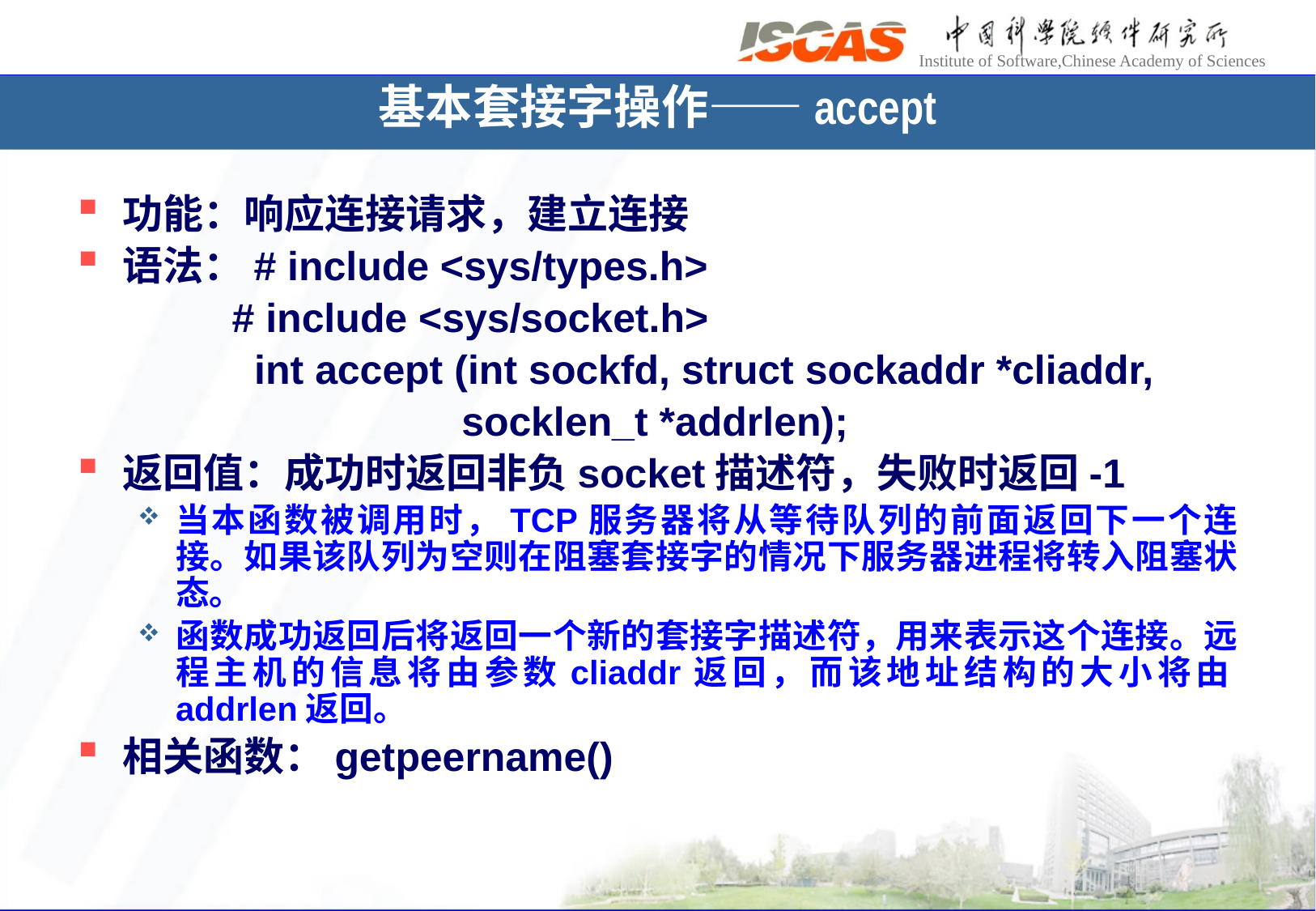

# 基本套接字操作——accept
功能：响应连接请求，建立连接
语法：# include <sys/types.h>
    　　  # include <sys/socket.h>
    　　　int accept (int sockfd, struct sockaddr *cliaddr,
     　　　　　　　    socklen_t *addrlen);
返回值：成功时返回非负socket描述符，失败时返回-1
当本函数被调用时，TCP服务器将从等待队列的前面返回下一个连接。如果该队列为空则在阻塞套接字的情况下服务器进程将转入阻塞状态。
函数成功返回后将返回一个新的套接字描述符，用来表示这个连接。远程主机的信息将由参数cliaddr返回，而该地址结构的大小将由addrlen返回。
相关函数：getpeername()